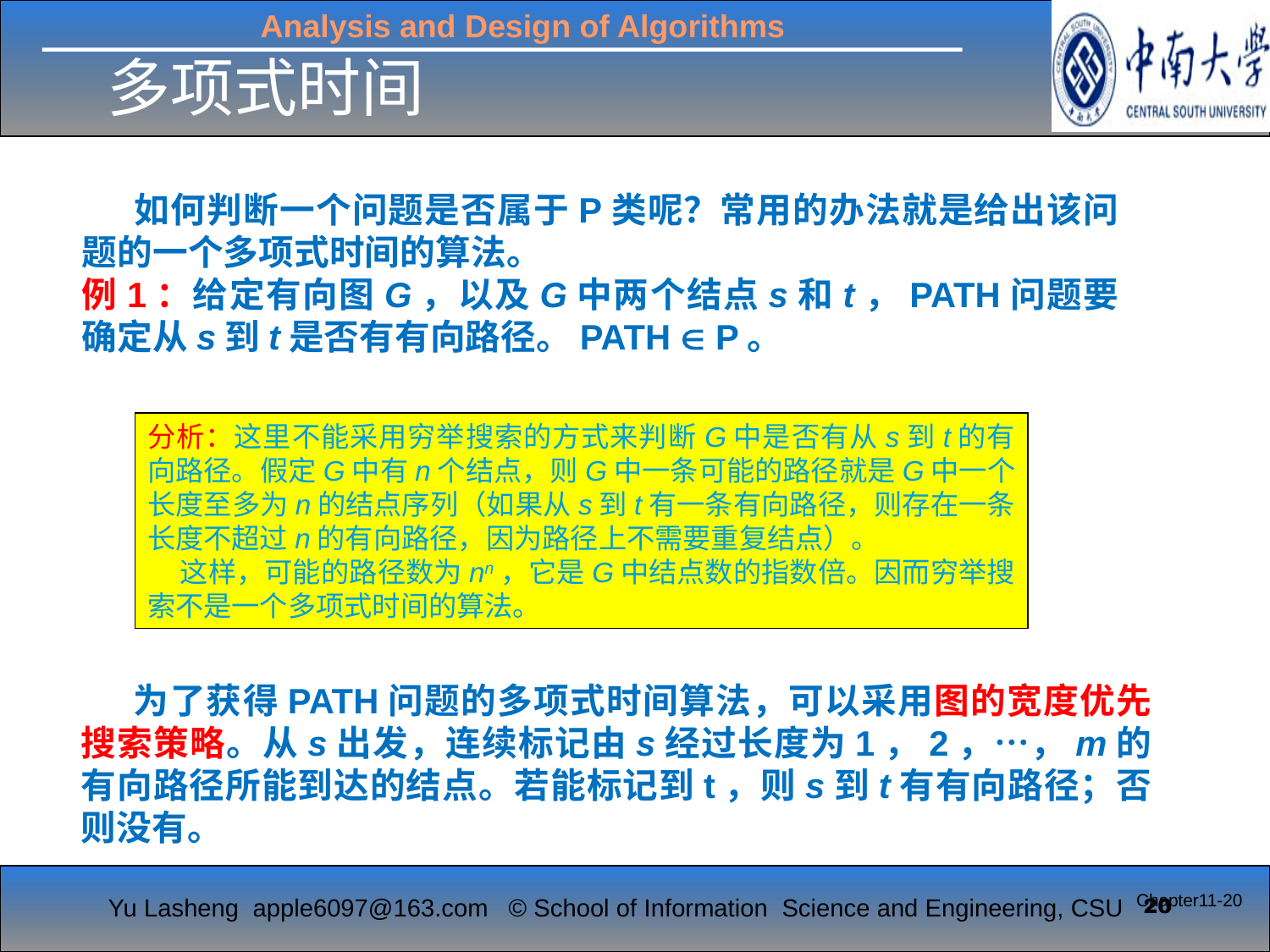

多项式时间

。  如何判断一个问题是否属于P类呢？常用的办法就是给出该问题的一个多项式时间的算法。
例1：给定有向图G，以及G中两个结点s和t，PATH问题要确定从s到t是否有有向路径。PATH ∈ P。

分析：这里不能采用穷举搜索的方式来判断G中是否有从s到t的有向路径。假定G中有n个结点，则G中一条可能的路径就是G中一个长度至多为n的结点序列（如果从s到t有一条有向路径，则存在一条长度不超过n的有向路径，因为路径上不需要重复结点）。
    这样，可能的路径数为nn，它是G中结点数的指数倍。因而穷举搜索不是一个多项式时间的算法。
      为了获得PATH问题的多项式时间算法，可以采用图的宽度优先搜索策略。从s出发，连续标记由s经过长度为1，2，…，m的有向路径所能到达的结点。若能标记到t，则s到t有有向路径；否则没有。
Chapter11-20
20